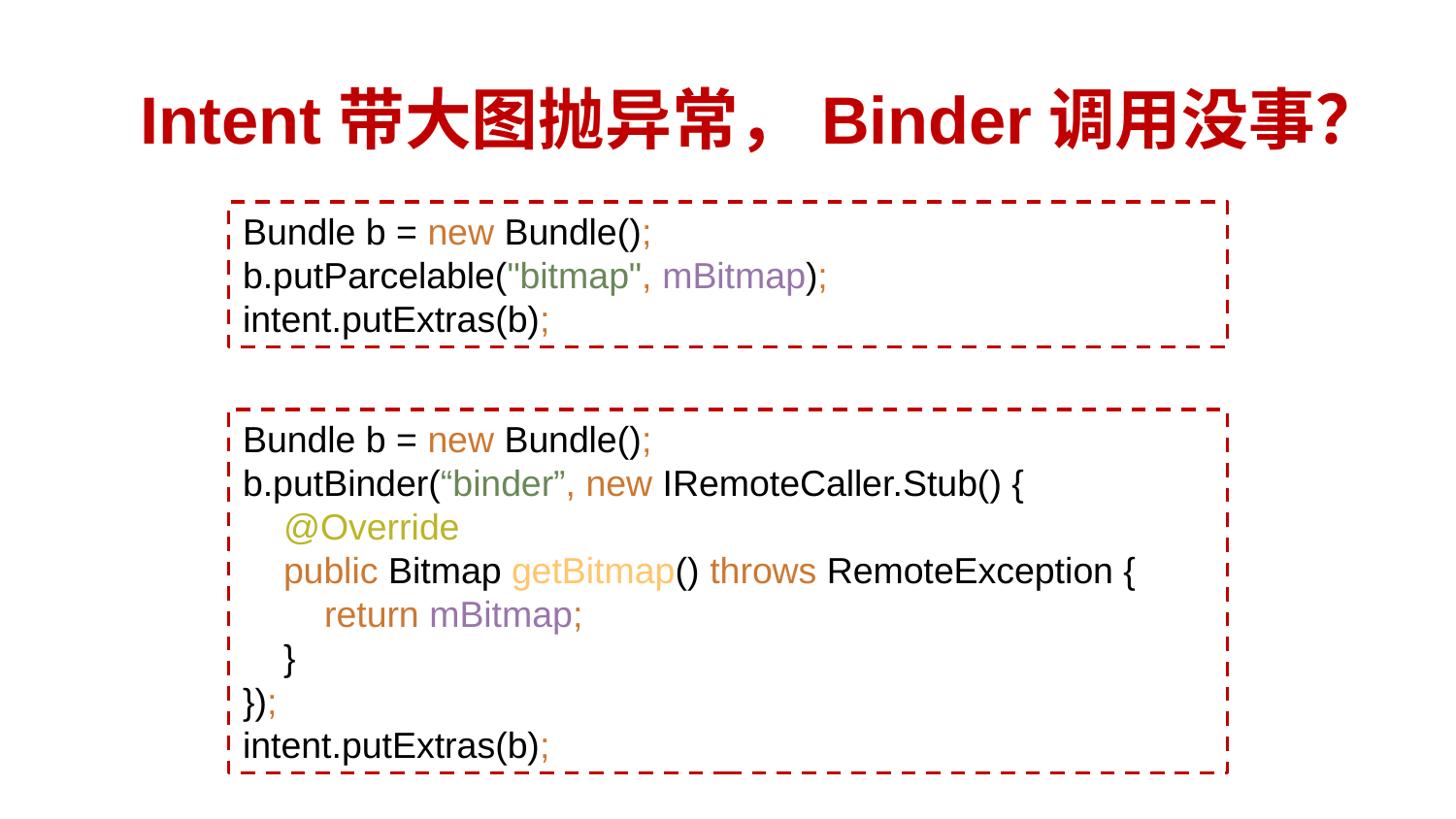

# Intent带大图抛异常，Binder调用没事？
Bundle b = new Bundle();
b.putParcelable("bitmap", mBitmap);
intent.putExtras(b);
Bundle b = new Bundle();
b.putBinder(“binder”, new IRemoteCaller.Stub() {
    @Override
    public Bitmap getBitmap() throws RemoteException {
        return mBitmap;
    }
});
intent.putExtras(b);